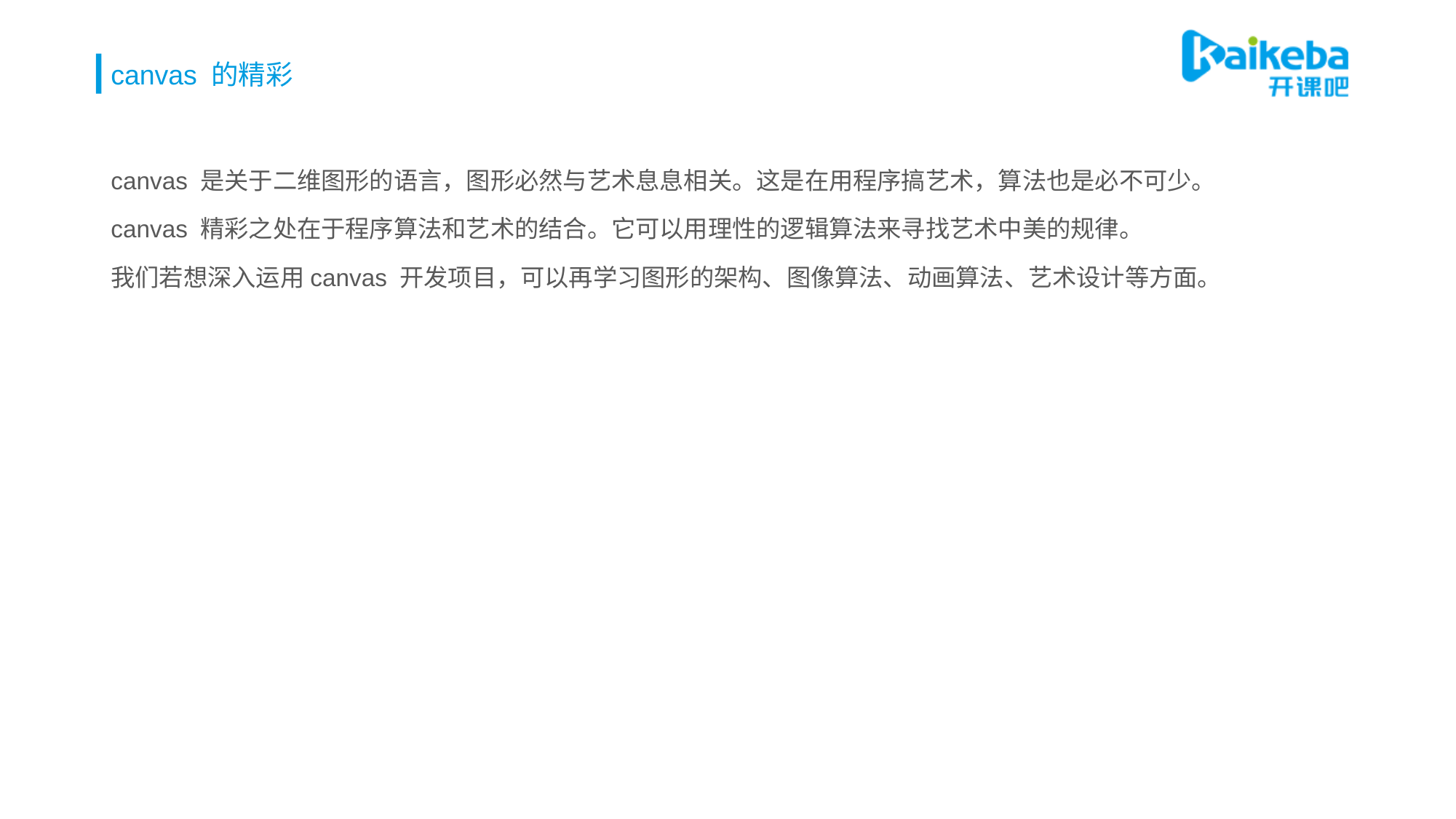

# canvas 的精彩
canvas 是关于二维图形的语言，图形必然与艺术息息相关。这是在用程序搞艺术，算法也是必不可少。
canvas 精彩之处在于程序算法和艺术的结合。它可以用理性的逻辑算法来寻找艺术中美的规律。
我们若想深入运用canvas 开发项目，可以再学习图形的架构、图像算法、动画算法、艺术设计等方面。